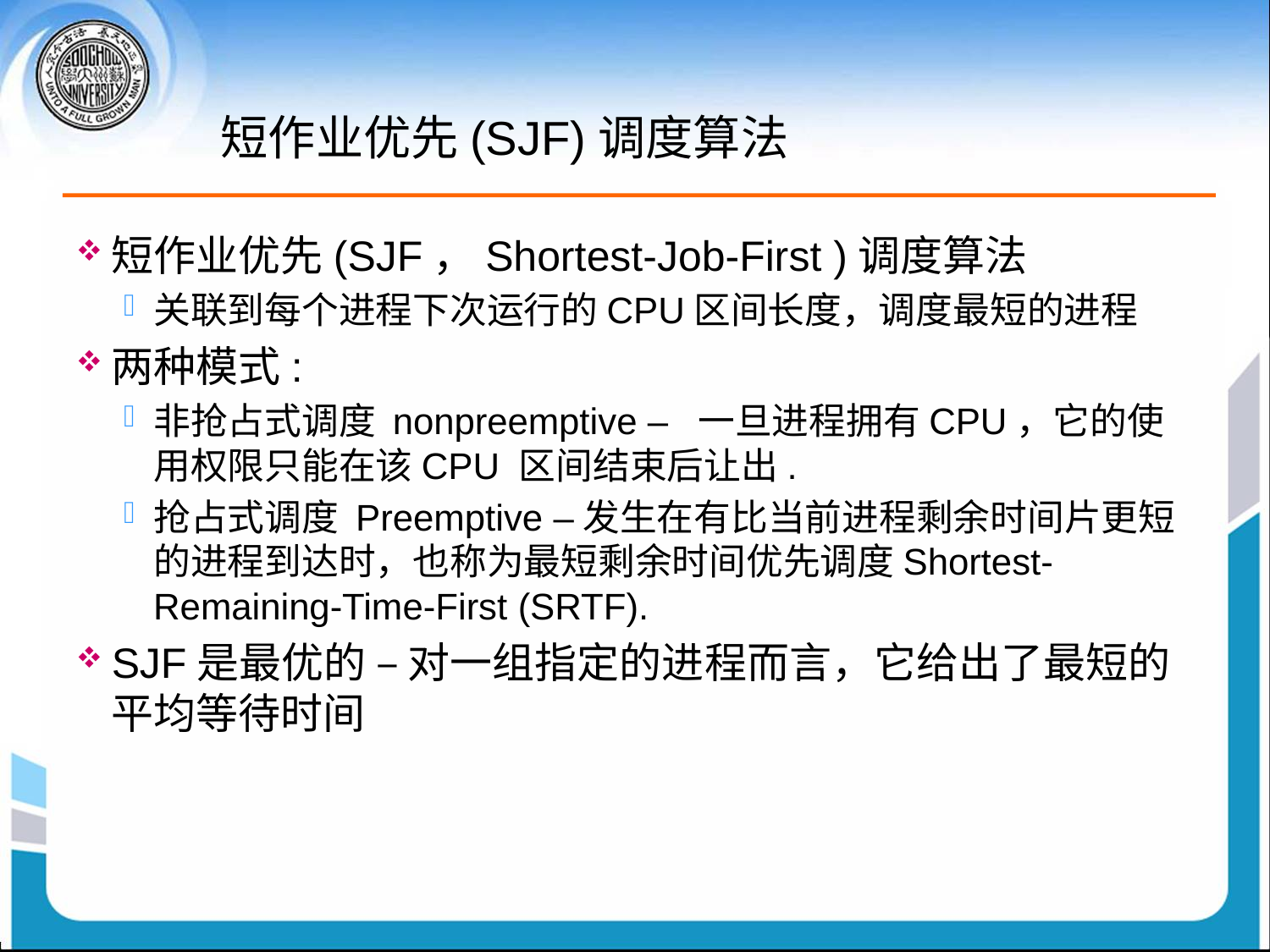

# 短作业优先(SJF)调度算法
短作业优先(SJF，Shortest-Job-First )调度算法
关联到每个进程下次运行的CPU区间长度，调度最短的进程
两种模式:
非抢占式调度 nonpreemptive –  一旦进程拥有CPU，它的使用权限只能在该CPU 区间结束后让出.
抢占式调度 Preemptive –发生在有比当前进程剩余时间片更短的进程到达时，也称为最短剩余时间优先调度Shortest-Remaining-Time-First (SRTF).
SJF是最优的 – 对一组指定的进程而言，它给出了最短的平均等待时间